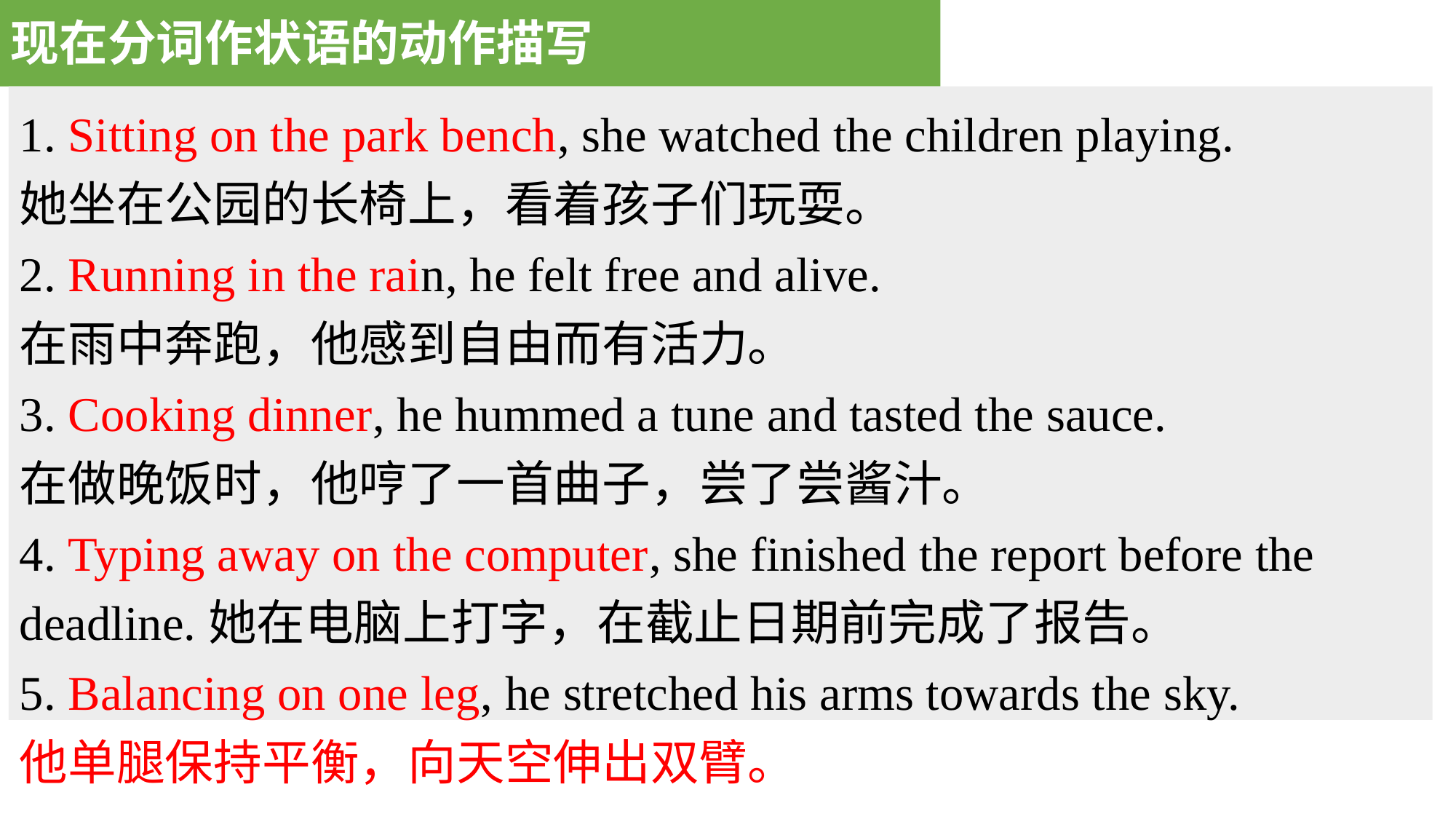

现在分词作状语的动作描写

1. Sitting on the park bench, she watched the children playing.
她坐在公园的长椅上，看着孩子们玩耍。
2. Running in the rain, he felt free and alive.
在雨中奔跑，他感到自由而有活力。
3. Cooking dinner, he hummed a tune and tasted the sauce.
在做晚饭时，他哼了一首曲子，尝了尝酱汁。
4. Typing away on the computer, she finished the report before the deadline.她在电脑上打字，在截止日期前完成了报告。
5. Balancing on one leg, he stretched his arms towards the sky.
他单腿保持平衡，向天空伸出双臂。